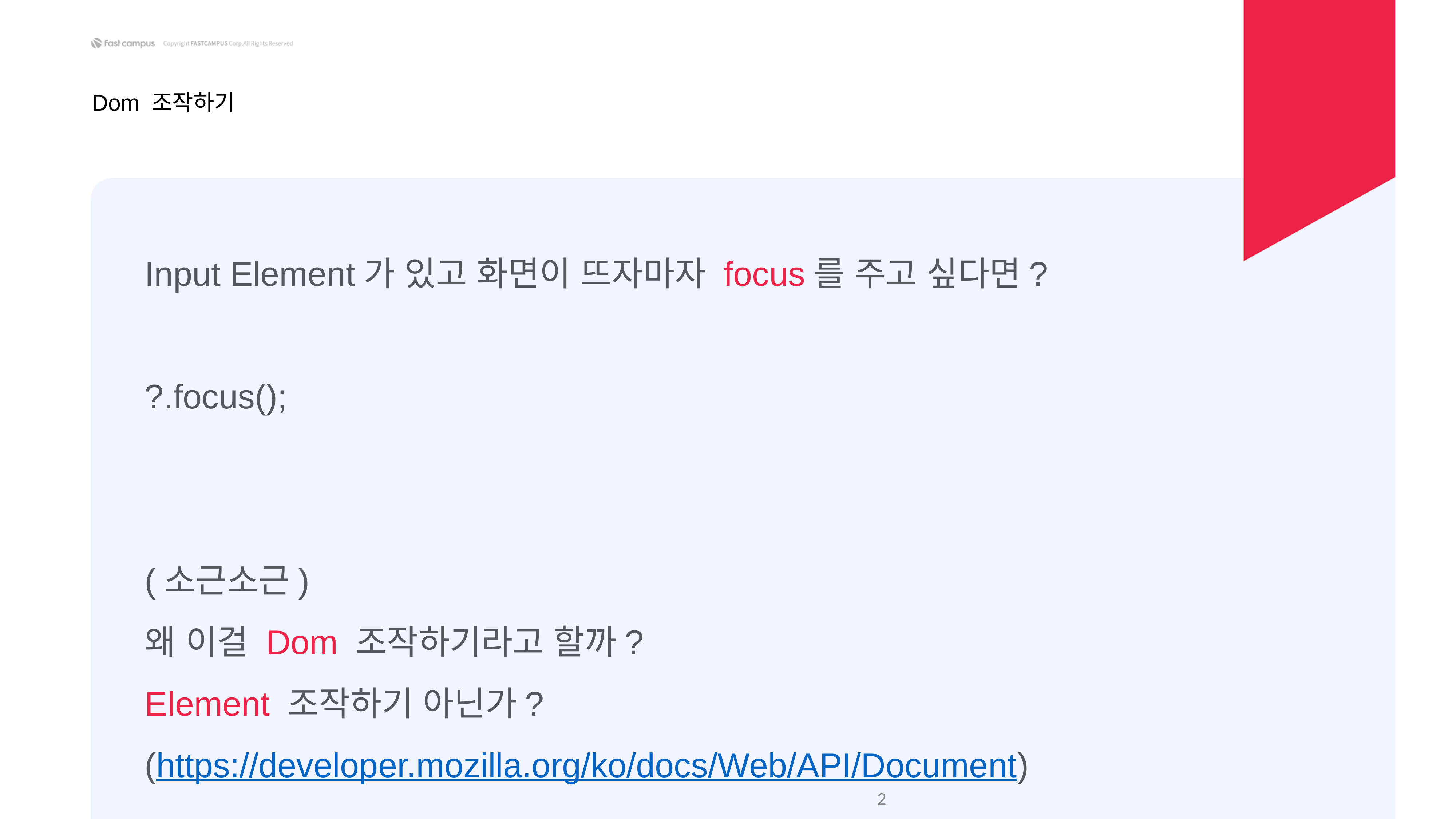

Dom 조작하기
Input Element가 있고 화면이 뜨자마자 focus를 주고 싶다면?

?.focus();

(소근소근)
왜 이걸 Dom 조작하기라고 할까?
Element 조작하기 아닌가?
(https://developer.mozilla.org/ko/docs/Web/API/Document)
2